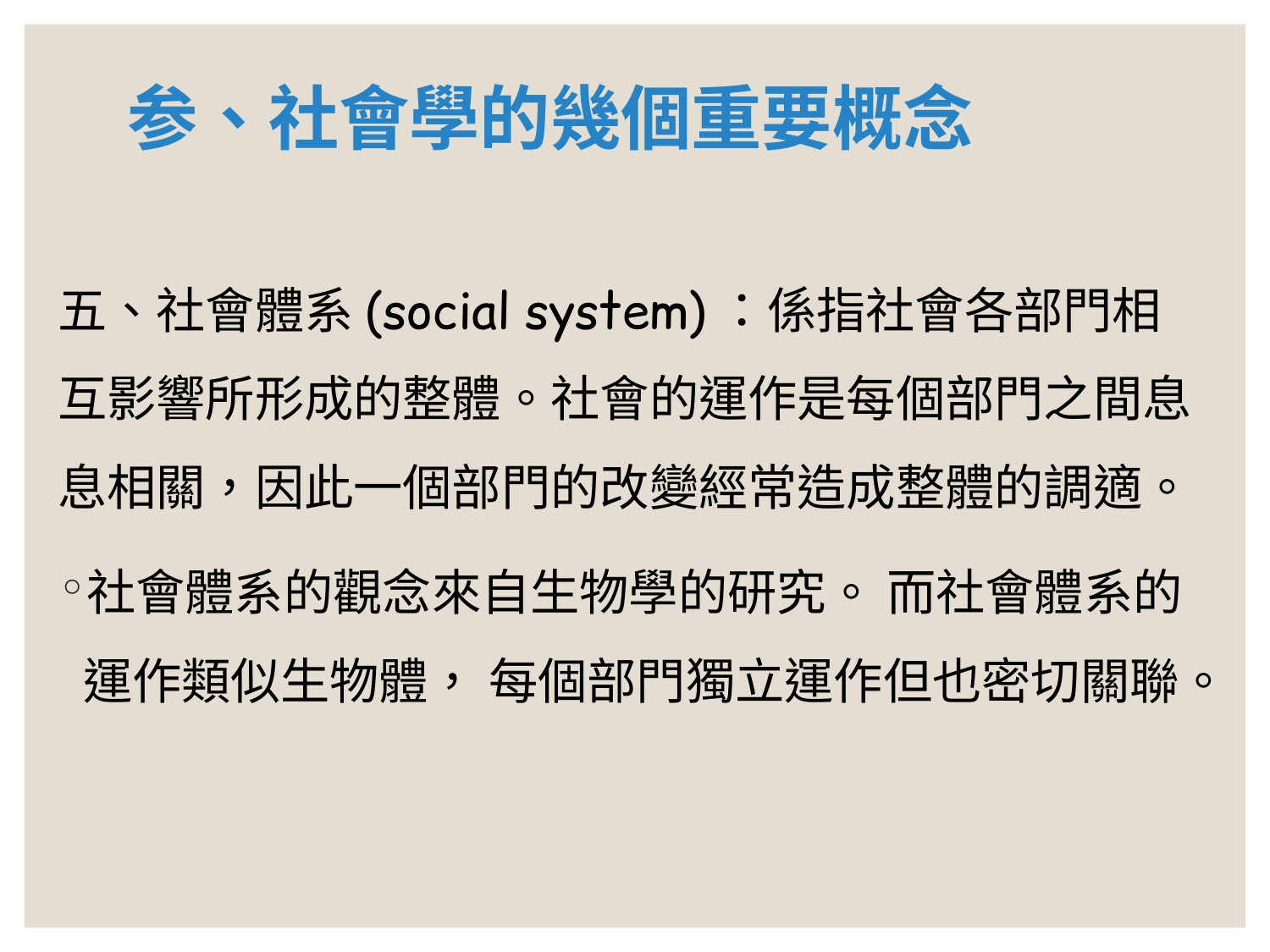

# 参、社會學的幾個重要概念
五、社會體系(social system)：係指社會各部門相互影響所形成的整體。社會的運作是每個部門之間息息相關，因此一個部門的改變經常造成整體的調適。
社會體系的觀念來自生物學的研究。 而社會體系的運作類似生物體， 每個部門獨立運作但也密切關聯。